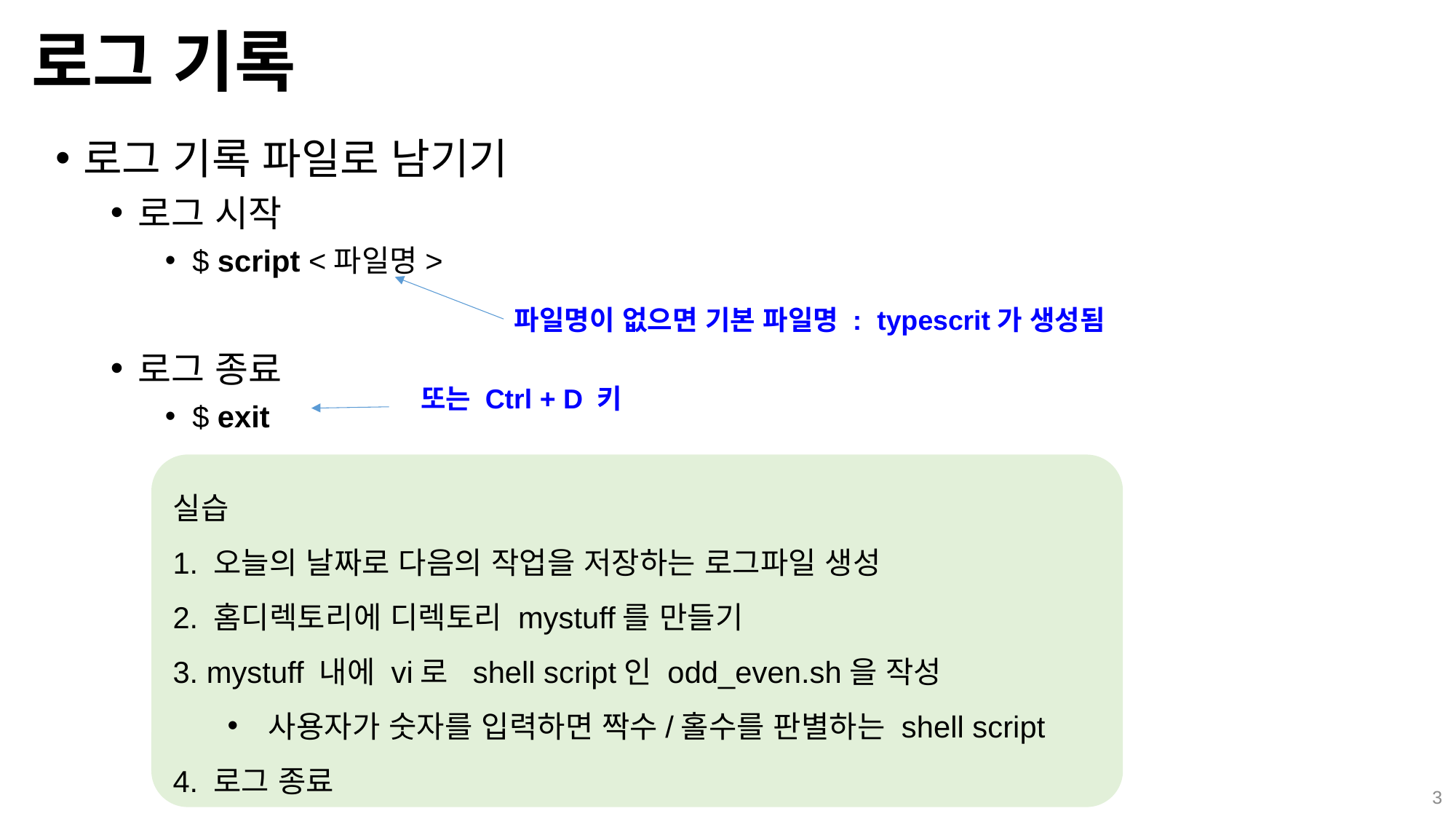

# 로그 기록
로그 기록 파일로 남기기
로그 시작
$ script <파일명>

로그 종료
$ exit
파일명이 없으면 기본 파일명 :  typescrit가 생성됨
또는 Ctrl + D 키
실습
1. 오늘의 날짜로 다음의 작업을 저장하는 로그파일 생성
2. 홈디렉토리에 디렉토리 mystuff를 만들기
3. mystuff 내에 vi로  shell script인 odd_even.sh을 작성
사용자가 숫자를 입력하면 짝수/홀수를 판별하는 shell script
4. 로그 종료

3